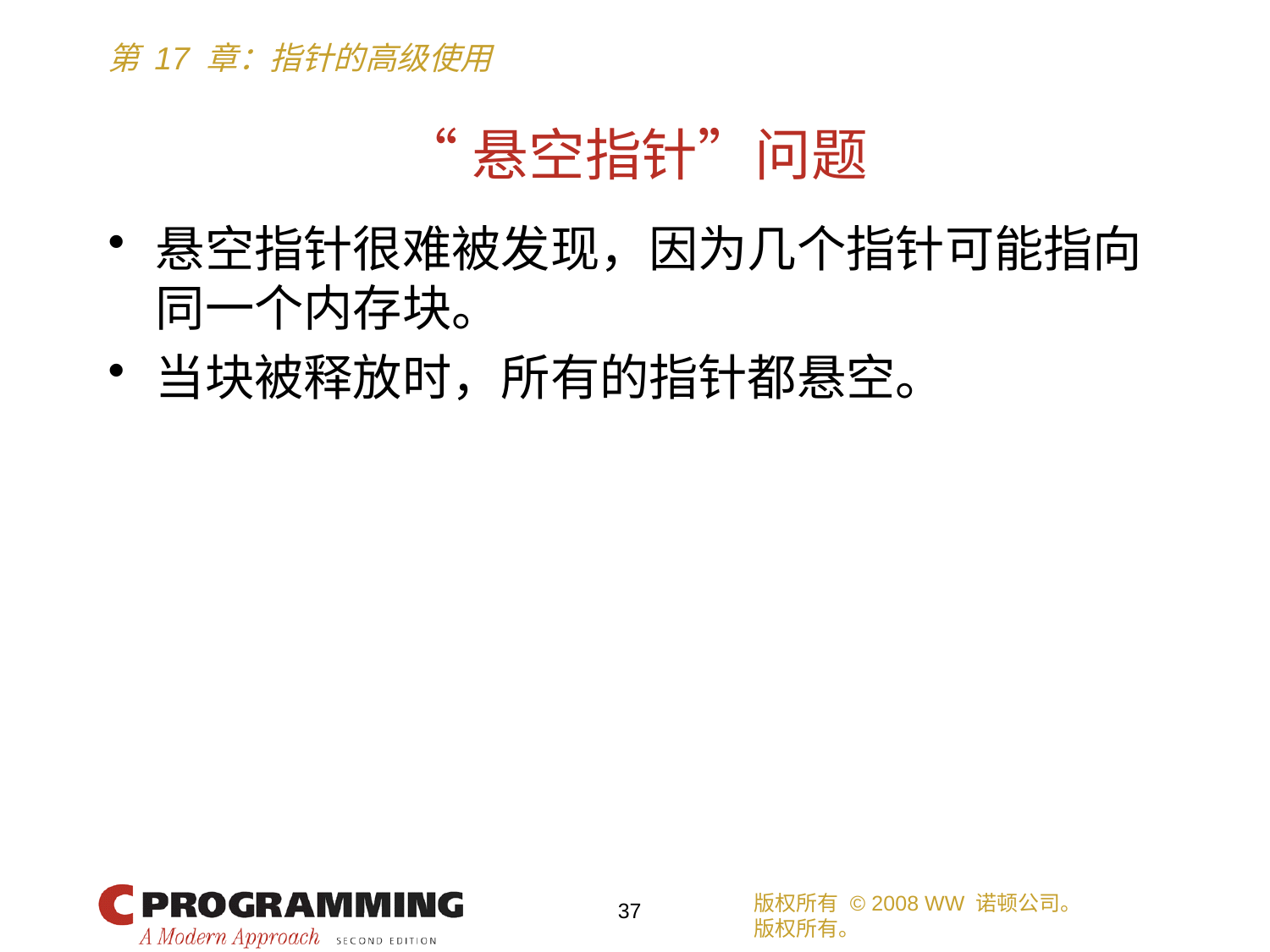

# “悬空指针”问题
悬空指针很难被发现，因为几个指针可能指向同一个内存块。
当块被释放时，所有的指针都悬空。
版权所有 © 2008 WW 诺顿公司。
版权所有。
37